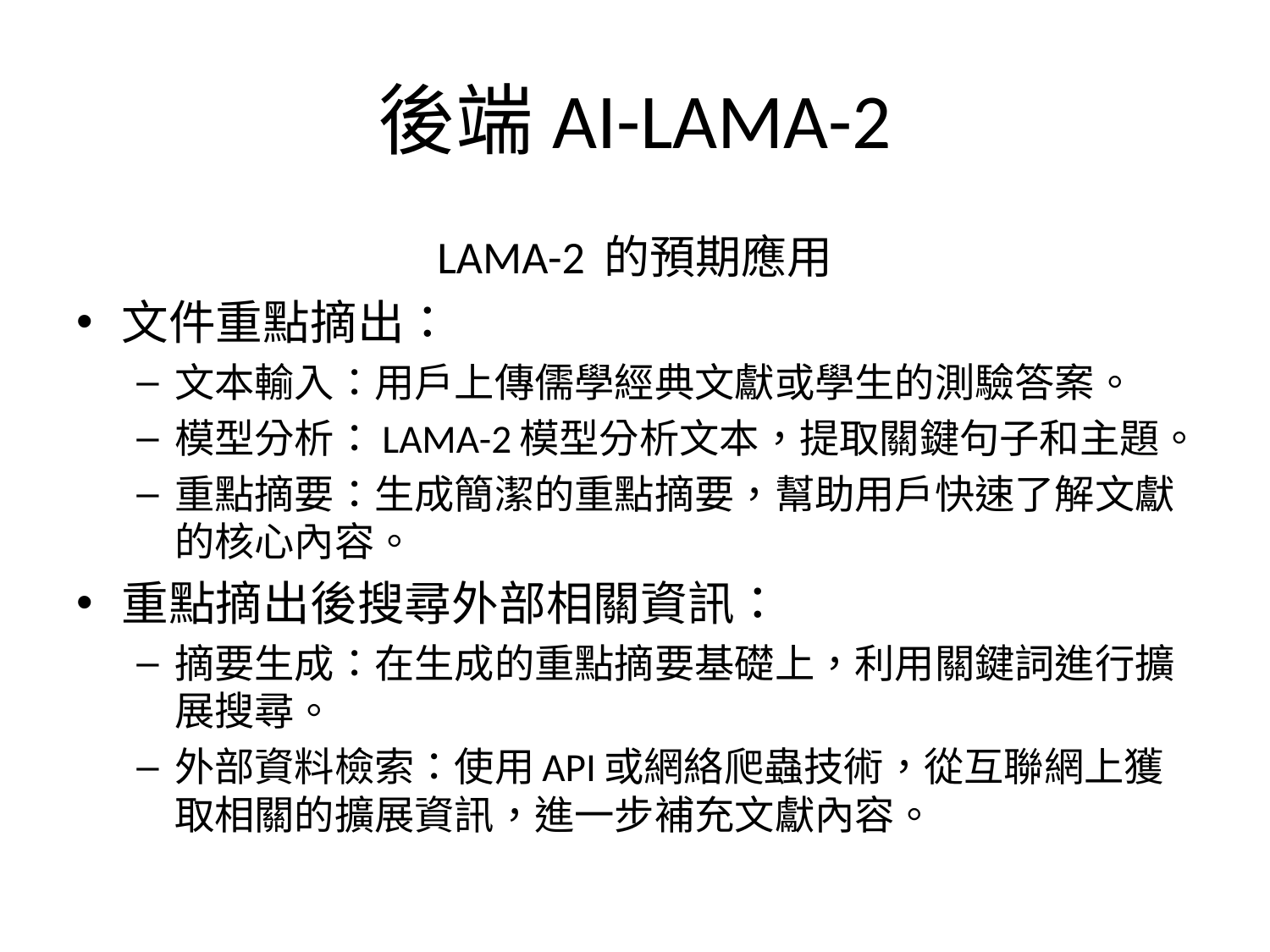

# 後端AI-LAMA-2
LAMA-2 的預期應用
文件重點摘出：
文本輸入：用戶上傳儒學經典文獻或學生的測驗答案。
模型分析：LAMA-2模型分析文本，提取關鍵句子和主題。
重點摘要：生成簡潔的重點摘要，幫助用戶快速了解文獻的核心內容。
重點摘出後搜尋外部相關資訊：
摘要生成：在生成的重點摘要基礎上，利用關鍵詞進行擴展搜尋。
外部資料檢索：使用API或網絡爬蟲技術，從互聯網上獲取相關的擴展資訊，進一步補充文獻內容。